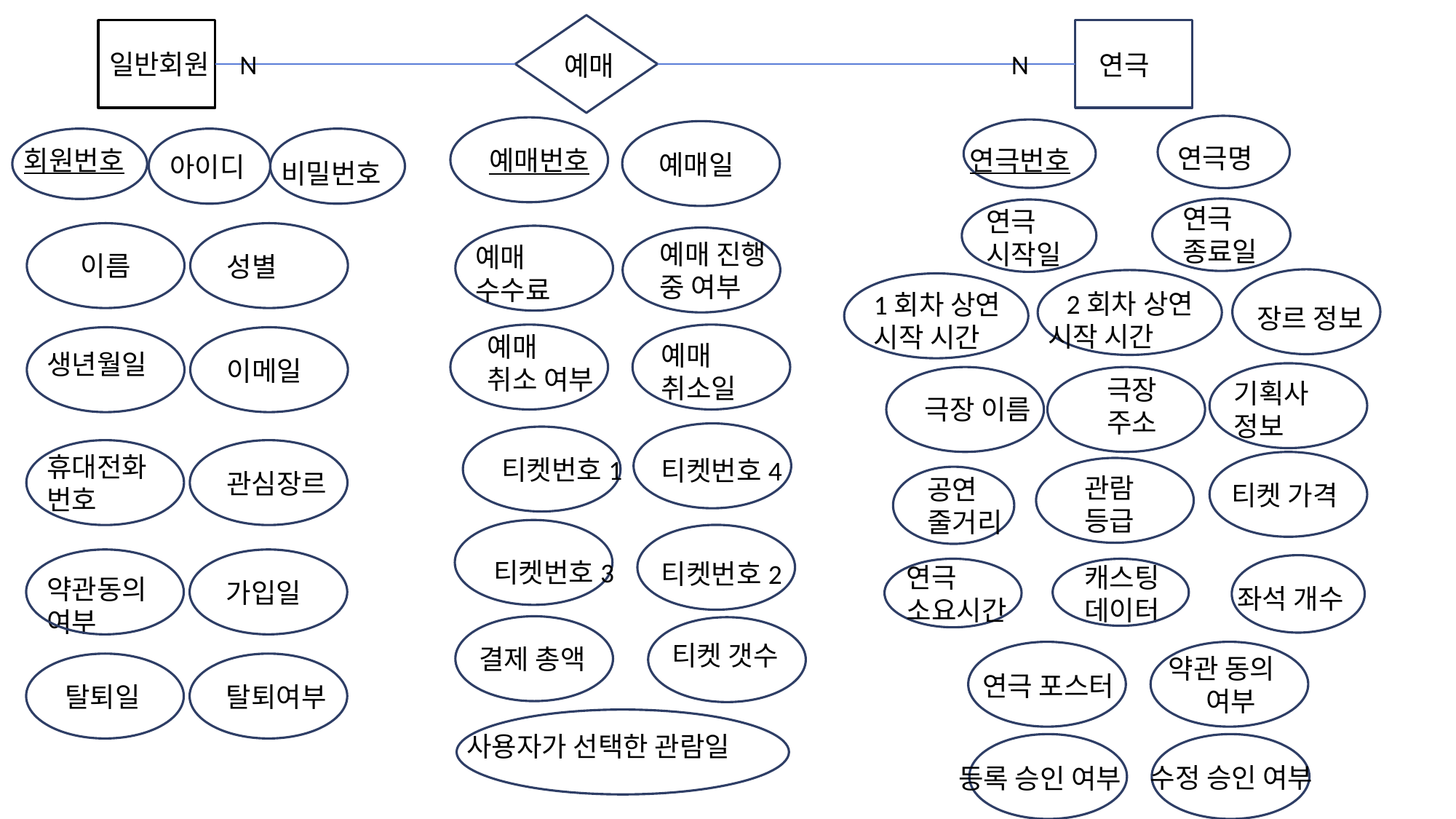

일반회원
N
N
연극
예매

연극명
연극번호
회원번호
예매번호
예매일
아이디
비밀번호
연극
종료일

연극
시작일
이름

예매 진행
중 여부
예매
수수료
성별

   2회차 상연
시작 시간
1회차 상연
시작 시간
장르 정보

예매
취소 여부

예매
취소일
생년월일
이메일

극장
주소

기획사
정보
극장 이름

휴대전화
번호
티켓번호1
티켓번호4

관심장르
관람
등급

공연
줄거리
티켓 가격

티켓번호3
티켓번호2

캐스팅
데이터
연극
소요시간

약관동의
여부
가입일
좌석 개수

티켓 갯수
결제 총액

약관 동의
     여부

연극 포스터
탈퇴일
탈퇴여부

사용자가 선택한 관람일

수정 승인 여부
등록 승인 여부